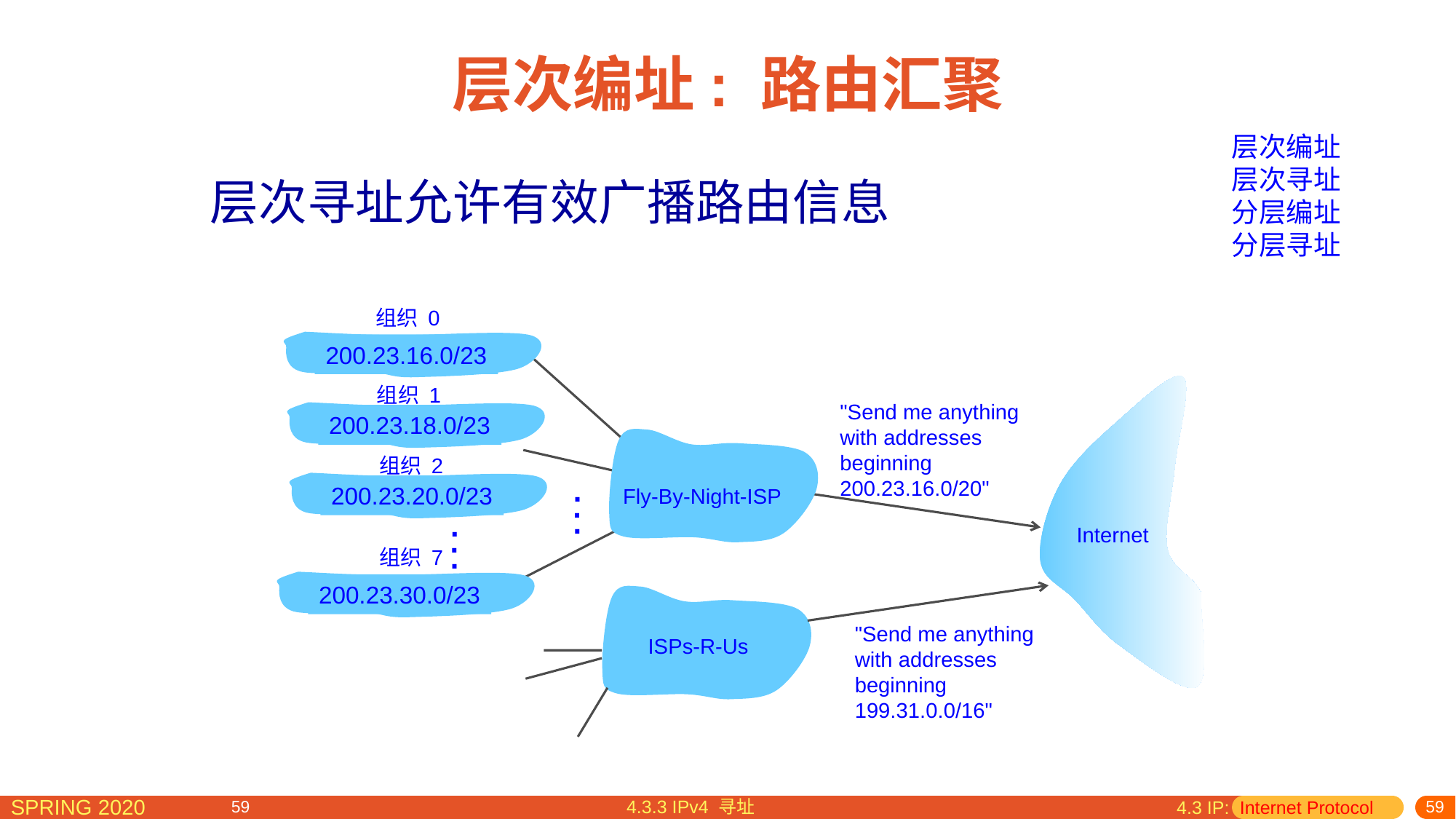

# 层次编址: 路由汇聚
层次编址
层次寻址
分层编址
分层寻址
层次寻址允许有效广播路由信息
组织 0

200.23.16.0/23

组织 1
"Send me anything
with addresses
beginning
200.23.16.0/20"

200.23.18.0/23

组织 2

.
.
.

200.23.20.0/23
Fly-By-Night-ISP

.
.
.
Internet

组织 7

200.23.30.0/23

"Send me anything
with addresses
beginning
199.31.0.0/16"
ISPs-R-Us

4.3.3 IPv4 寻址
4.3 IP:  Internet Protocol